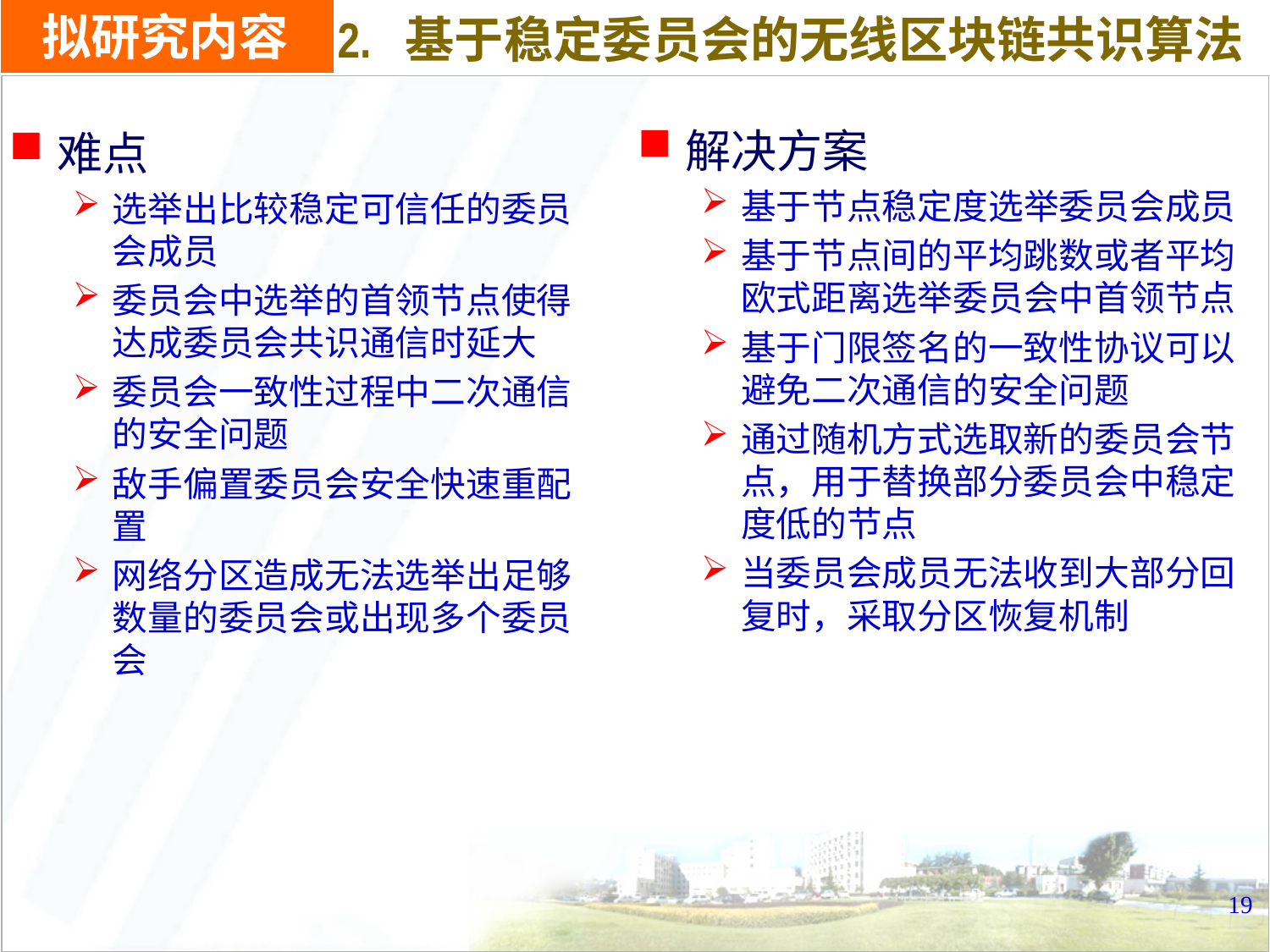

# 拟研究内容
2.  基于稳定委员会的无线区块链共识算法

解决方案
基于节点稳定度选举委员会成员
基于节点间的平均跳数或者平均欧式距离选举委员会中首领节点
基于门限签名的一致性协议可以避免二次通信的安全问题
通过随机方式选取新的委员会节点，用于替换部分委员会中稳定度低的节点
当委员会成员无法收到大部分回复时，采取分区恢复机制

难点
选举出比较稳定可信任的委员会成员
委员会中选举的首领节点使得达成委员会共识通信时延大
委员会一致性过程中二次通信的安全问题
敌手偏置委员会安全快速重配置
网络分区造成无法选举出足够数量的委员会或出现多个委员会

19